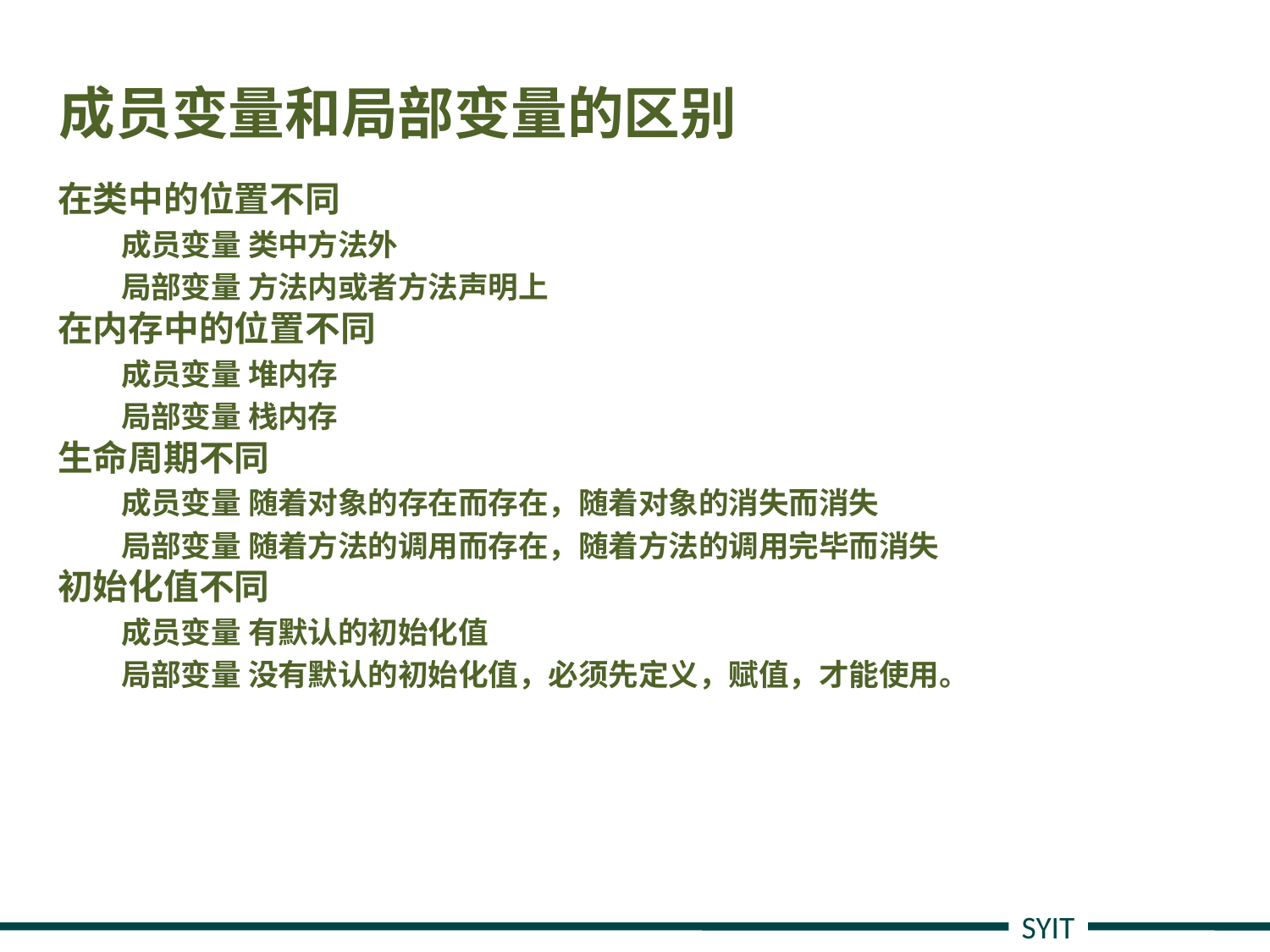

# 成员变量和局部变量的区别
在类中的位置不同
成员变量 类中方法外
局部变量 方法内或者方法声明上
在内存中的位置不同
成员变量 堆内存
局部变量 栈内存
生命周期不同
成员变量 随着对象的存在而存在，随着对象的消失而消失
局部变量 随着方法的调用而存在，随着方法的调用完毕而消失
初始化值不同
成员变量 有默认的初始化值
局部变量 没有默认的初始化值，必须先定义，赋值，才能使用。
SYIT